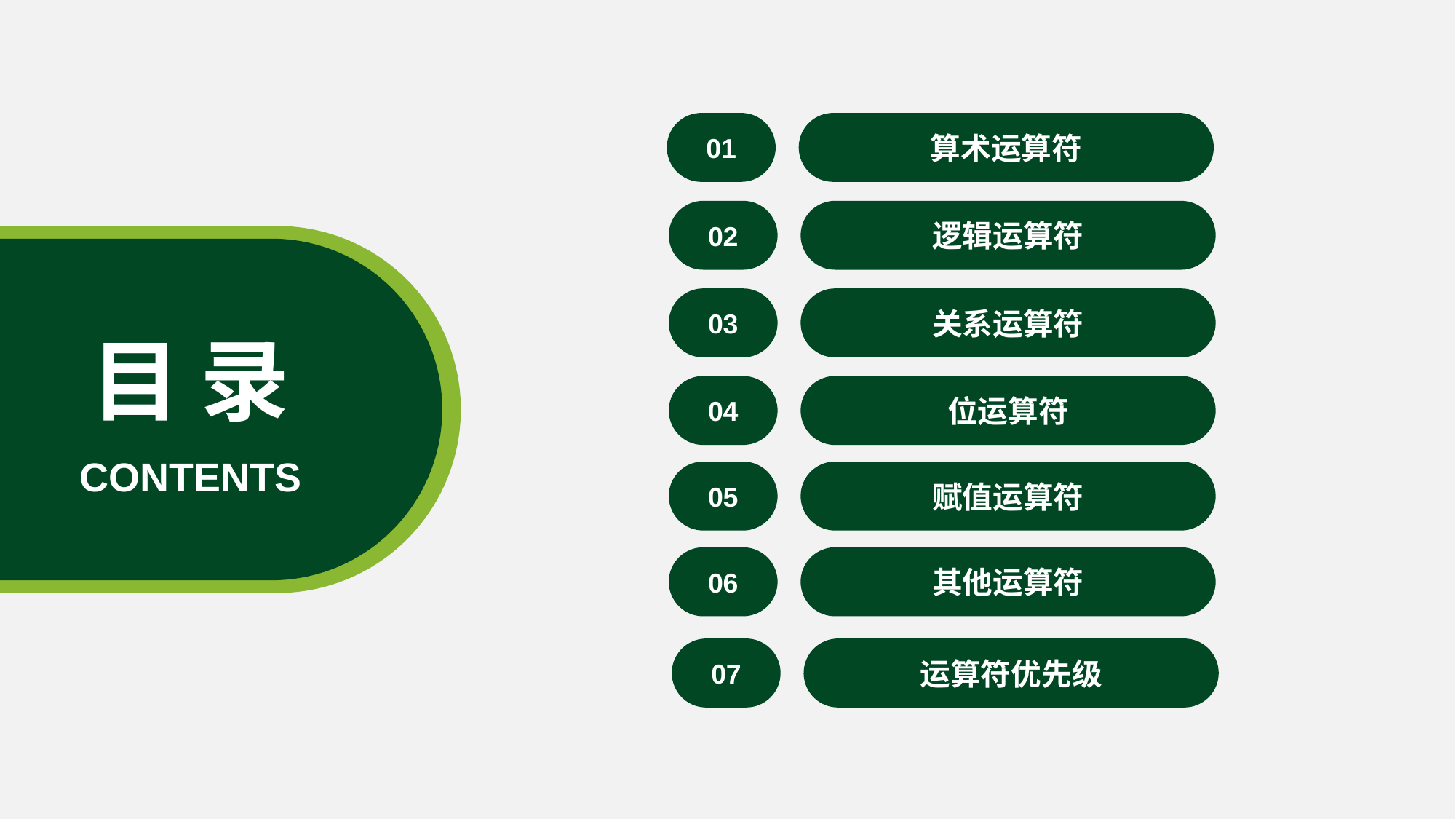

01
算术运算符
02
逻辑运算符

03
关系运算符
目 录
04
位运算符
CONTENTS
05
赋值运算符
06
其他运算符
07
运算符优先级